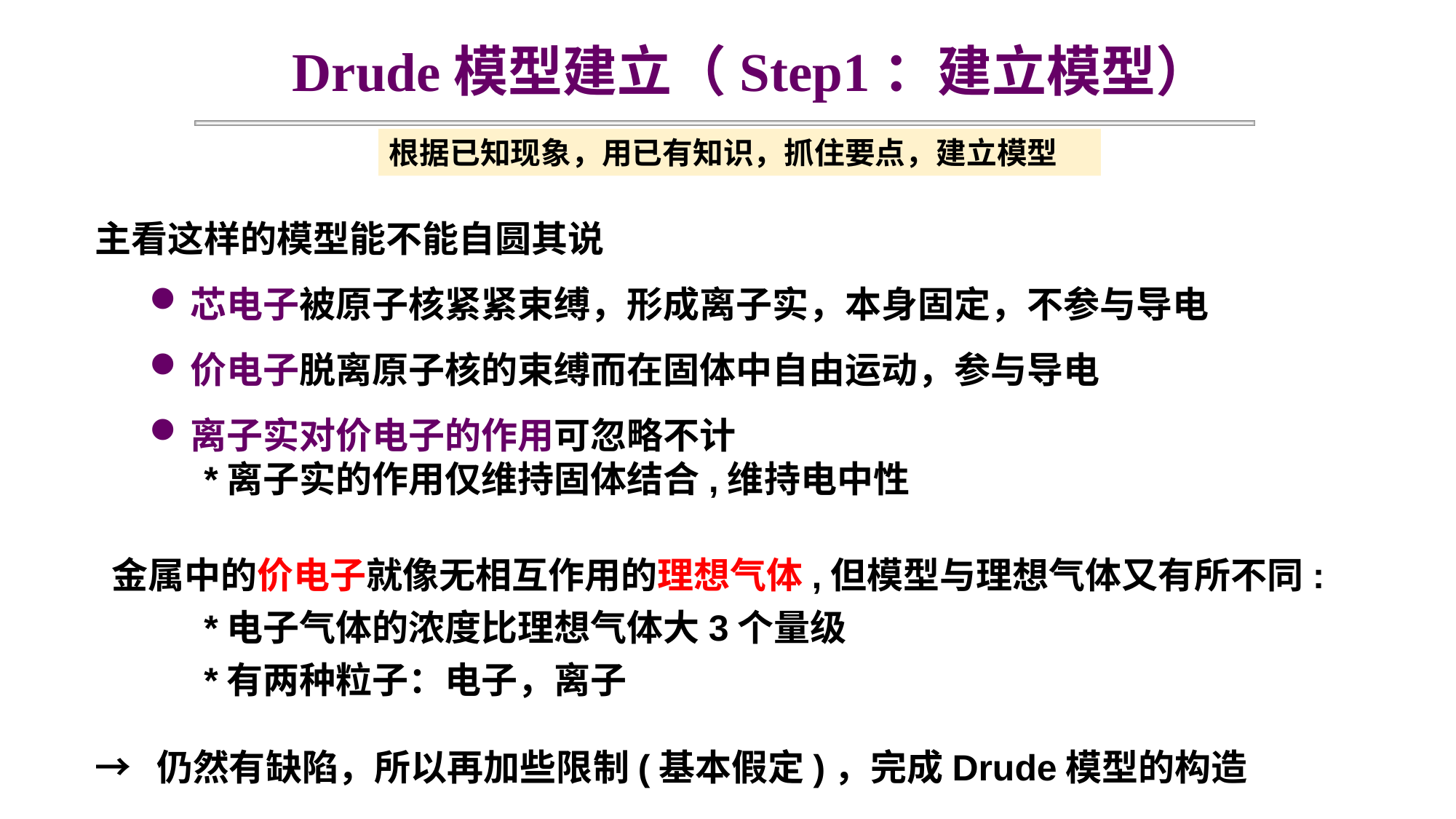

Drude模型建立（Step1：建立模型）

根据已知现象，用已有知识，抓住要点，建立模型
主看这样的模型能不能自圆其说
芯电子被原子核紧紧束缚，形成离子实，本身固定，不参与导电
价电子脱离原子核的束缚而在固体中自由运动，参与导电
离子实对价电子的作用可忽略不计
	*离子实的作用仅维持固体结合,维持电中性

 金属中的价电子就像无相互作用的理想气体,但模型与理想气体又有所不同:
	*电子气体的浓度比理想气体大3个量级
	*有两种粒子：电子，离子

→  仍然有缺陷，所以再加些限制(基本假定)，完成Drude模型的构造